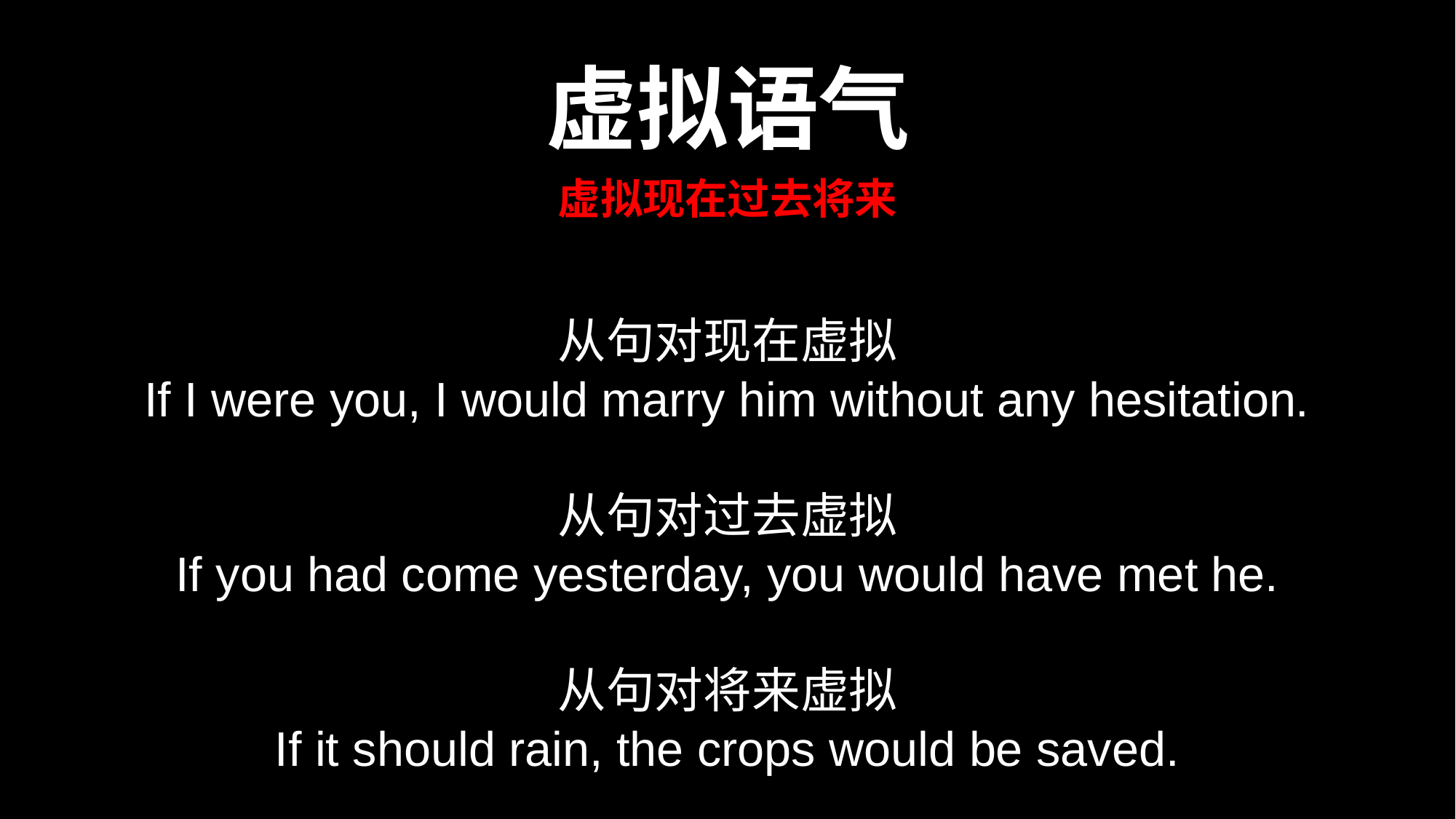

虚拟语气
虚拟现在过去将来
从句对现在虚拟
If I were you, I would marry him without any hesitation.

从句对过去虚拟
If you had come yesterday, you would have met he.

从句对将来虚拟
If it should rain, the crops would be saved.